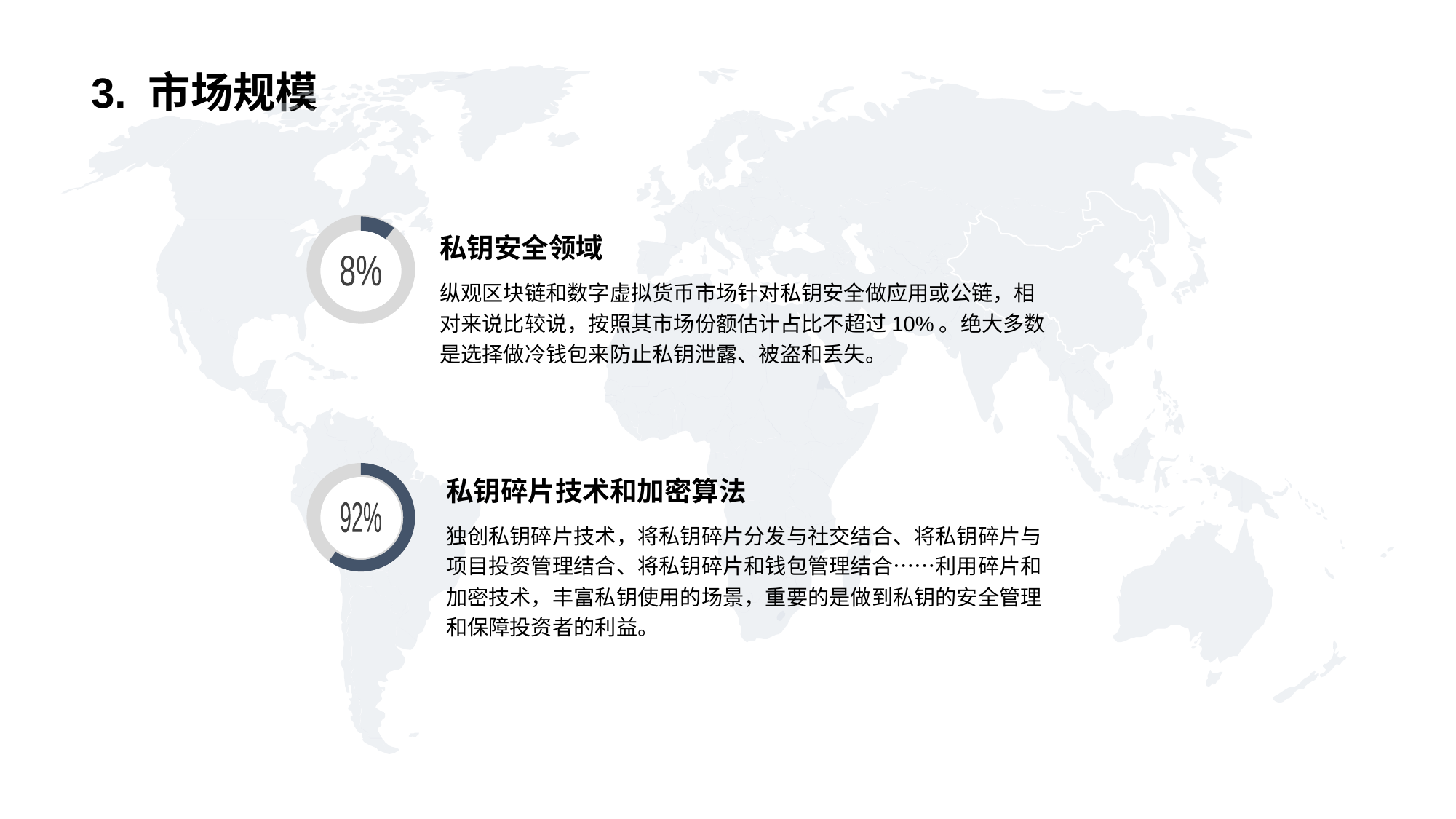

# 3. 市场规模

8%
私钥安全领域
纵观区块链和数字虚拟货币市场针对私钥安全做应用或公链，相对来说比较说，按照其市场份额估计占比不超过10%。绝大多数是选择做冷钱包来防止私钥泄露、被盗和丢失。

92%
私钥碎片技术和加密算法
独创私钥碎片技术，将私钥碎片分发与社交结合、将私钥碎片与项目投资管理结合、将私钥碎片和钱包管理结合……利用碎片和加密技术，丰富私钥使用的场景，重要的是做到私钥的安全管理和保障投资者的利益。